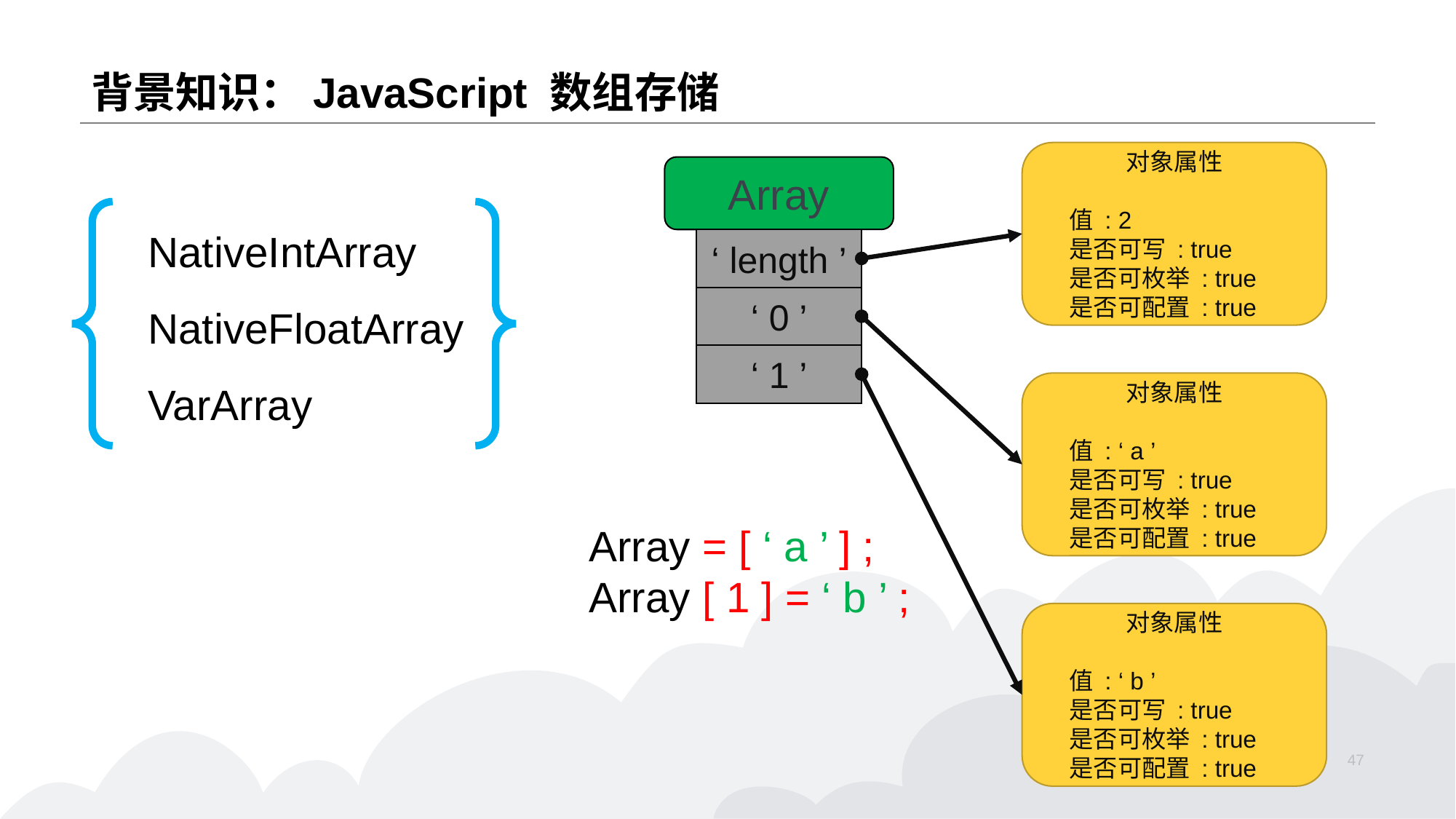

# 背景知识：JavaScript 数组存储
对象属性

    值 : 2
    是否可写 : true
    是否可枚举 : true
    是否可配置 : true
Array
‘ length ’
‘ 0 ’
‘ 1 ’
NativeIntArray
NativeFloatArray
VarArray

对象属性

    值 : ‘ a ’
    是否可写 : true
    是否可枚举 : true
    是否可配置 : true

Array = [ ‘ a ’ ] ;
Array [ 1 ] = ‘ b ’ ;
对象属性

    值 : ‘ b ’
    是否可写 : true
    是否可枚举 : true
    是否可配置 : true

47